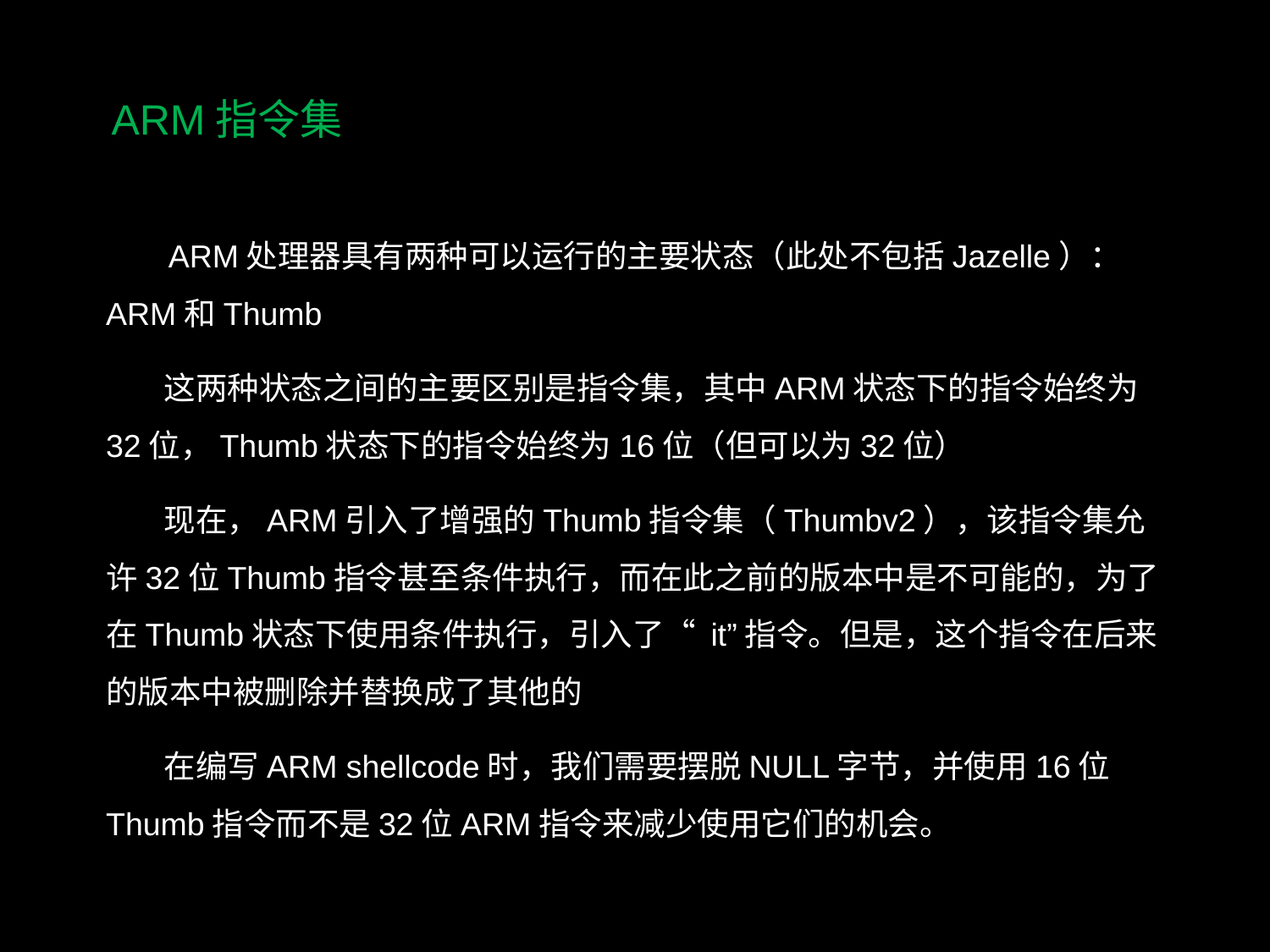

ARM指令集
       ARM处理器具有两种可以运行的主要状态（此处不包括Jazelle）：ARM和Thumb
       这两种状态之间的主要区别是指令集，其中ARM状态下的指令始终为32位，Thumb状态下的指令始终为16位（但可以为32位）
       现在，ARM引入了增强的Thumb指令集（Thumbv2），该指令集允许32位Thumb指令甚至条件执行，而在此之前的版本中是不可能的，为了在Thumb状态下使用条件执行，引入了“ it”指令。但是，这个指令在后来的版本中被删除并替换成了其他的
       在编写ARM shellcode时，我们需要摆脱NULL字节，并使用16位Thumb指令而不是32位ARM指令来减少使用它们的机会。